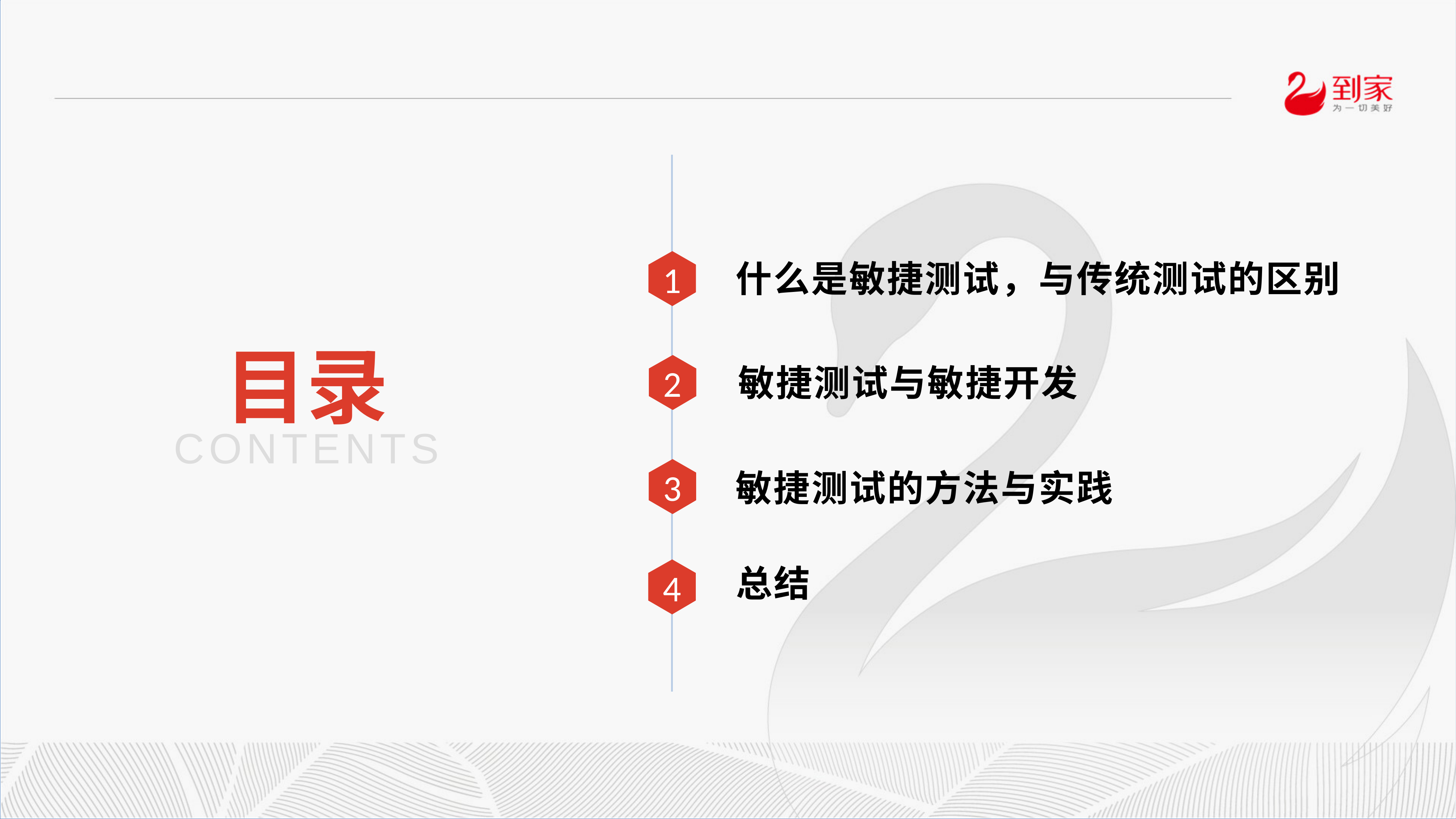

什么是敏捷测试，与传统测试的区别
1
目录
敏捷测试与敏捷开发
2
CONTENTS
敏捷测试的方法与实践
3
总结
4